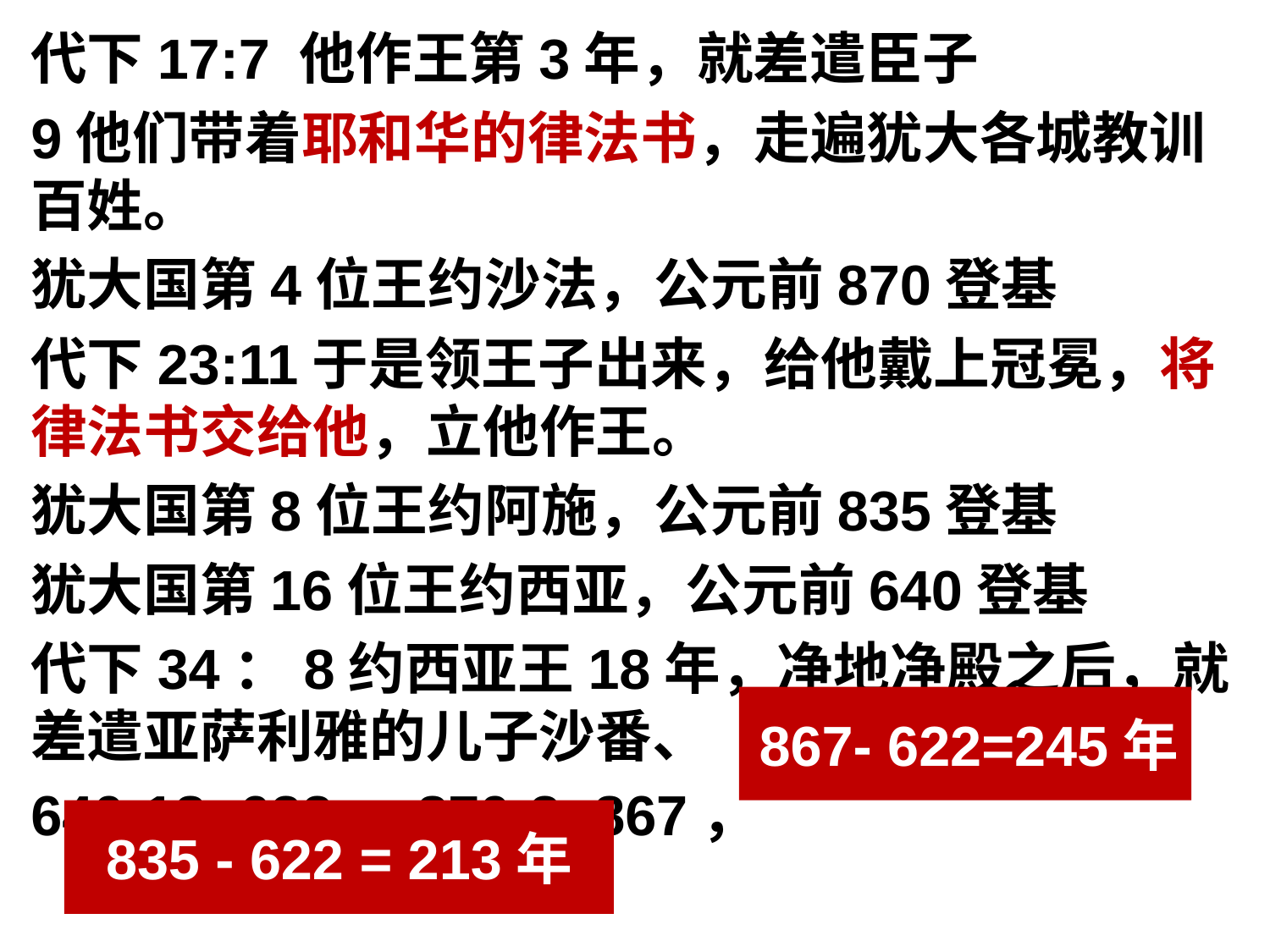

代下17:7 他作王第3年，就差遣臣子
9他们带着耶和华的律法书，走遍犹大各城教训百姓。
犹大国第4位王约沙法，公元前870登基
代下23:11于是领王子出来，给他戴上冠冕，将律法书交给他，立他作王。
犹大国第8位王约阿施，公元前835登基
犹大国第16位王约西亚，公元前640登基
代下34：8约西亚王18年，净地净殿之后，就差遣亚萨利雅的儿子沙番、
640-18=622，870-3=867，

867- 622=245年
835 - 622 = 213年